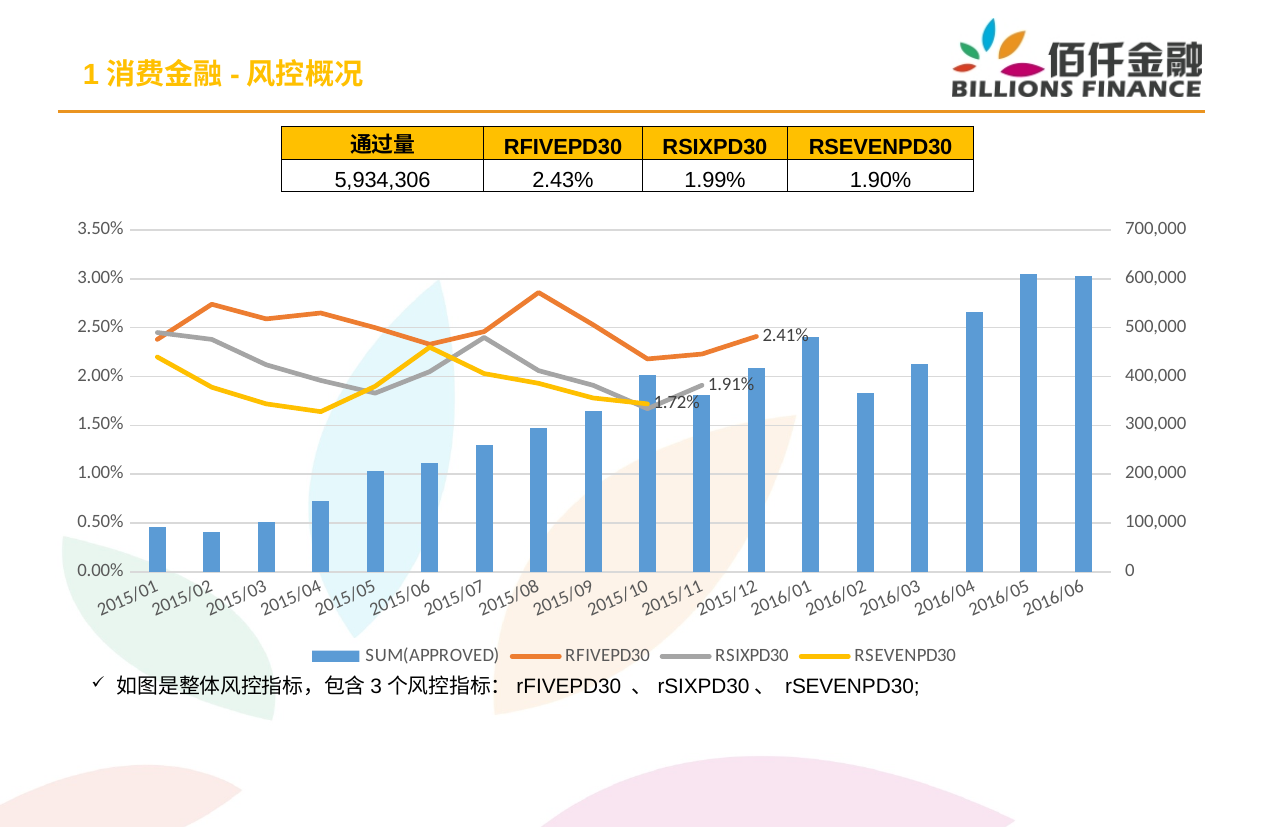

1消费金融-风控概况
| 通过量 | RFIVEPD30 | RSIXPD30 | RSEVENPD30 |
| --- | --- | --- | --- |
| 5,934,306 | 2.43% | 1.99% | 1.90% |

[unsupported chart]

  如图是整体风控指标，包含3个风控指标：rFIVEPD30 、rSIXPD30、 rSEVENPD30;